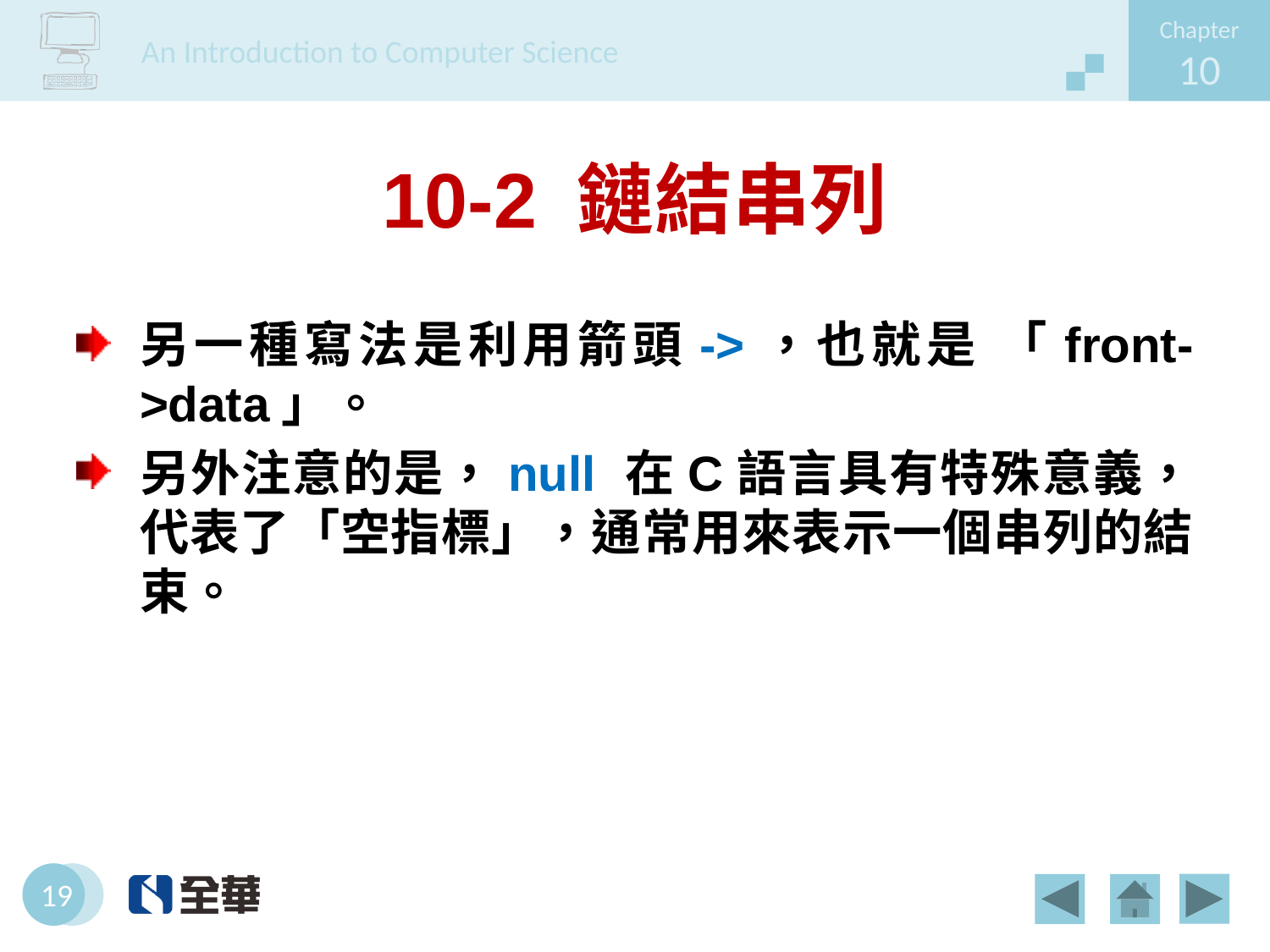

# 10-2 鏈結串列
另一種寫法是利用箭頭->，也就是 「front->data」。
另外注意的是，null 在C語言具有特殊意義，代表了「空指標」，通常用來表示一個串列的結束。